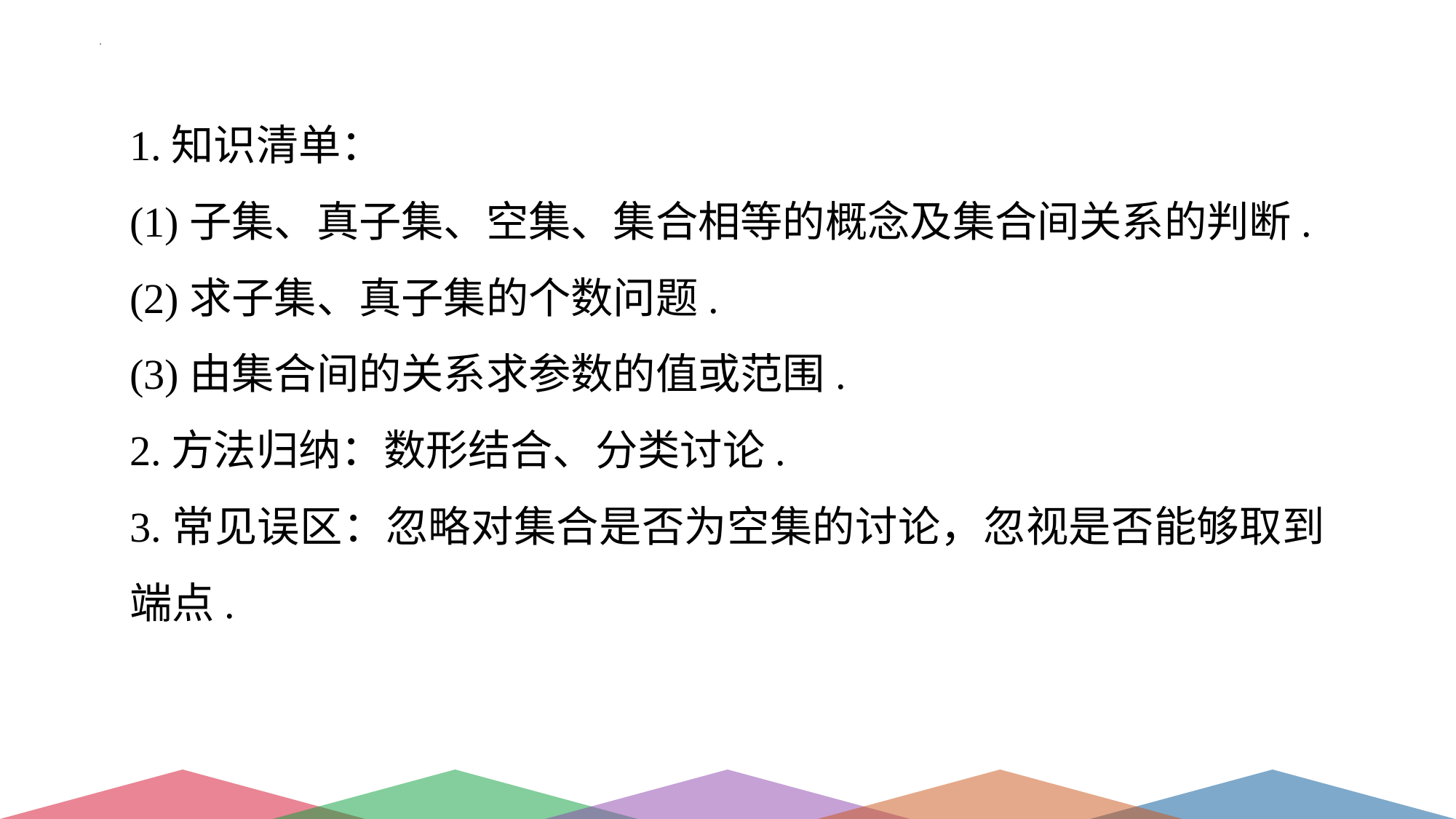

1.知识清单：
(1)子集、真子集、空集、集合相等的概念及集合间关系的判断.
(2)求子集、真子集的个数问题.
(3)由集合间的关系求参数的值或范围.
2.方法归纳：数形结合、分类讨论.
3.常见误区：忽略对集合是否为空集的讨论，忽视是否能够取到端点.